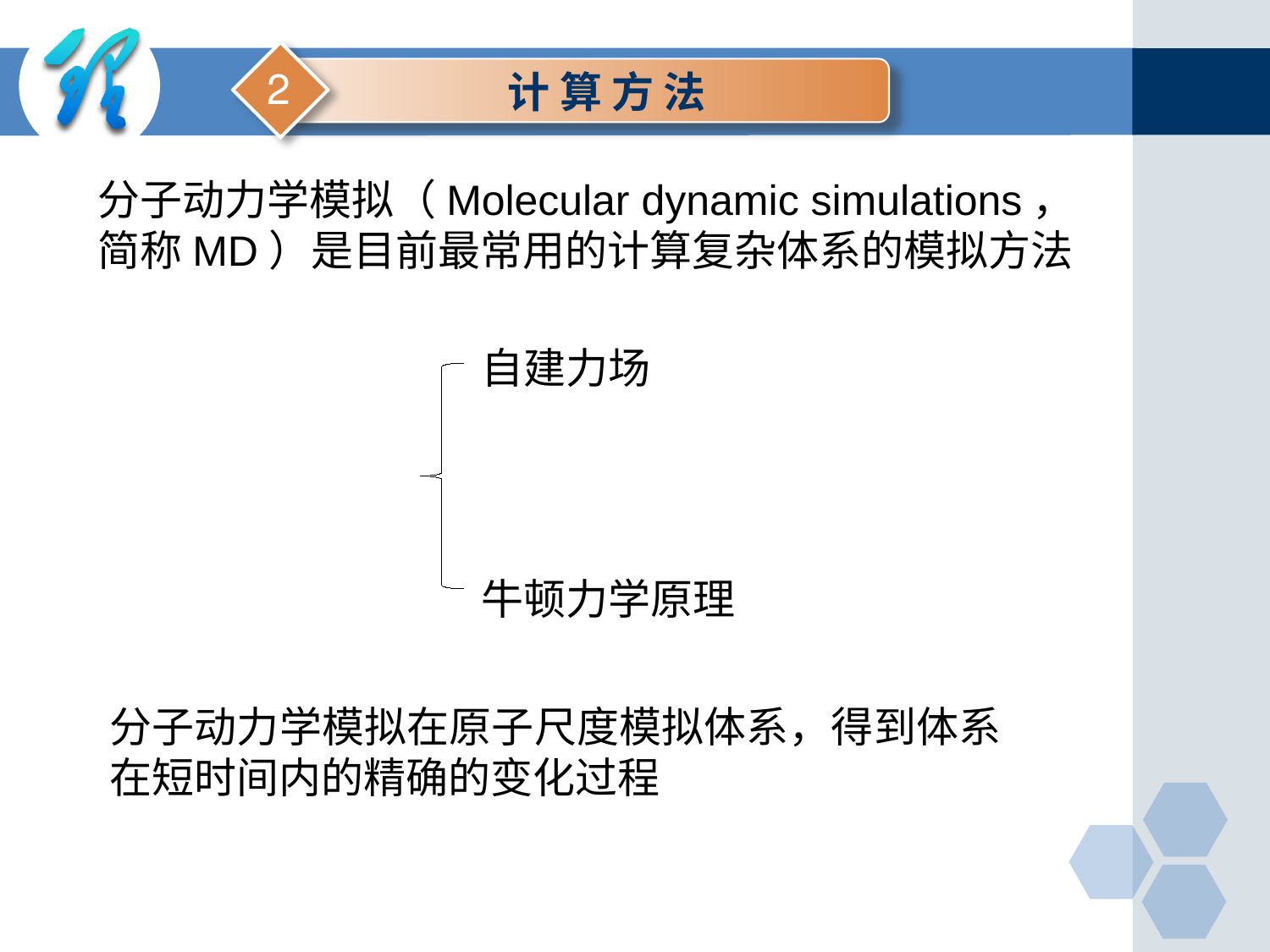

计 算 方 法

2

分子动力学模拟（Molecular dynamic simulations，简称MD）是目前最常用的计算复杂体系的模拟方法
自建力场

牛顿力学原理
分子动力学模拟在原子尺度模拟体系，得到体系在短时间内的精确的变化过程